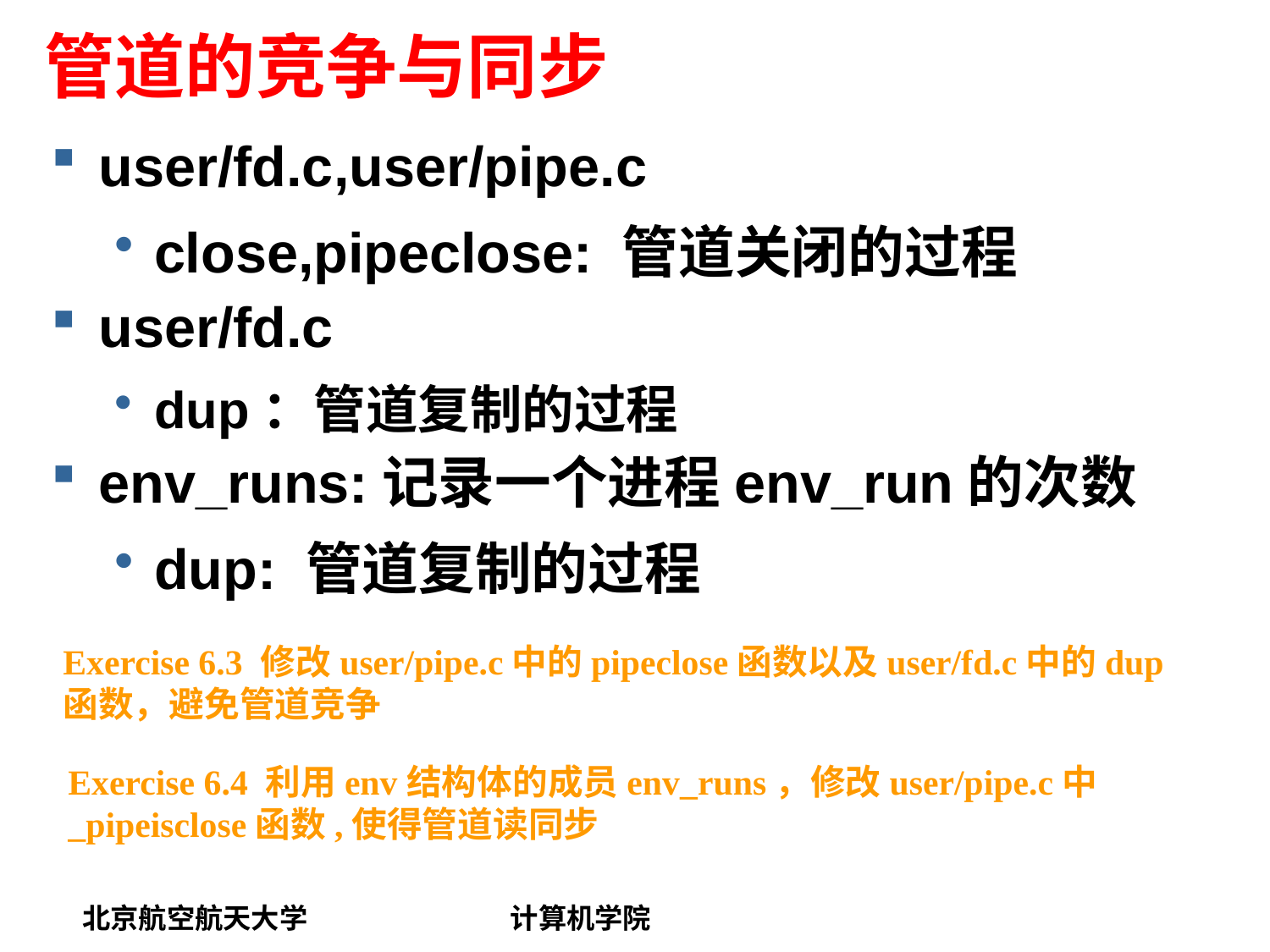

# 管道的竞争与同步
user/fd.c,user/pipe.c
close,pipeclose: 管道关闭的过程
user/fd.c
dup：管道复制的过程
env_runs:记录一个进程env_run的次数
dup: 管道复制的过程

Exercise 6.3 修改user/pipe.c中的pipeclose函数以及user/fd.c中的dup函数，避免管道竞争
Exercise 6.4 利用env结构体的成员env_runs，修改user/pipe.c中_pipeisclose函数,使得管道读同步